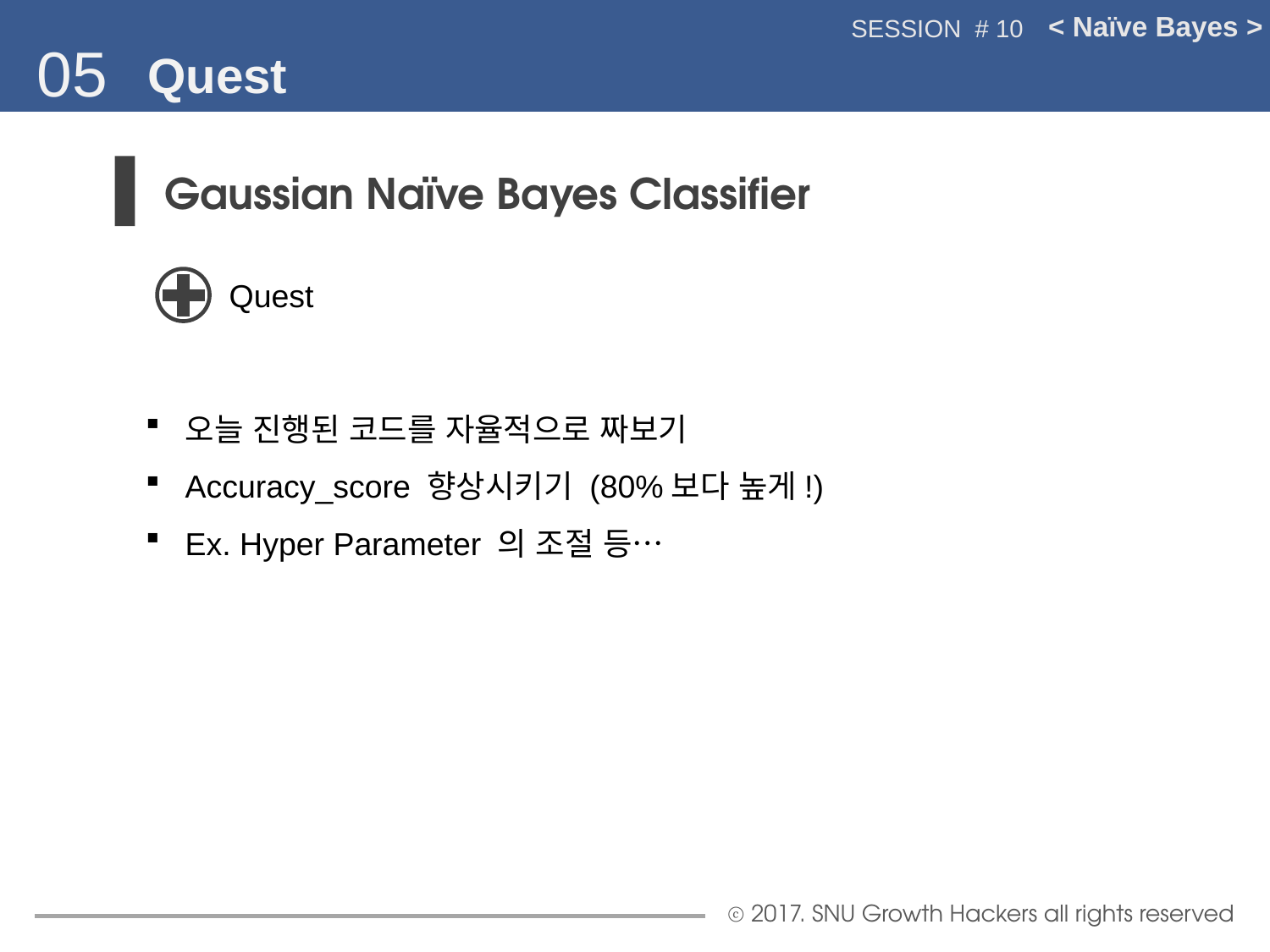

< Naïve Bayes >
SESSION  # 10
05
Quest

Gaussian Naïve Bayes Classifier

Quest
오늘 진행된 코드를 자율적으로 짜보기
Accuracy_score 향상시키기 (80%보다 높게!)
Ex. Hyper Parameter 의 조절 등…
ⓒ 2017. SNU Growth Hackers all rights reserved